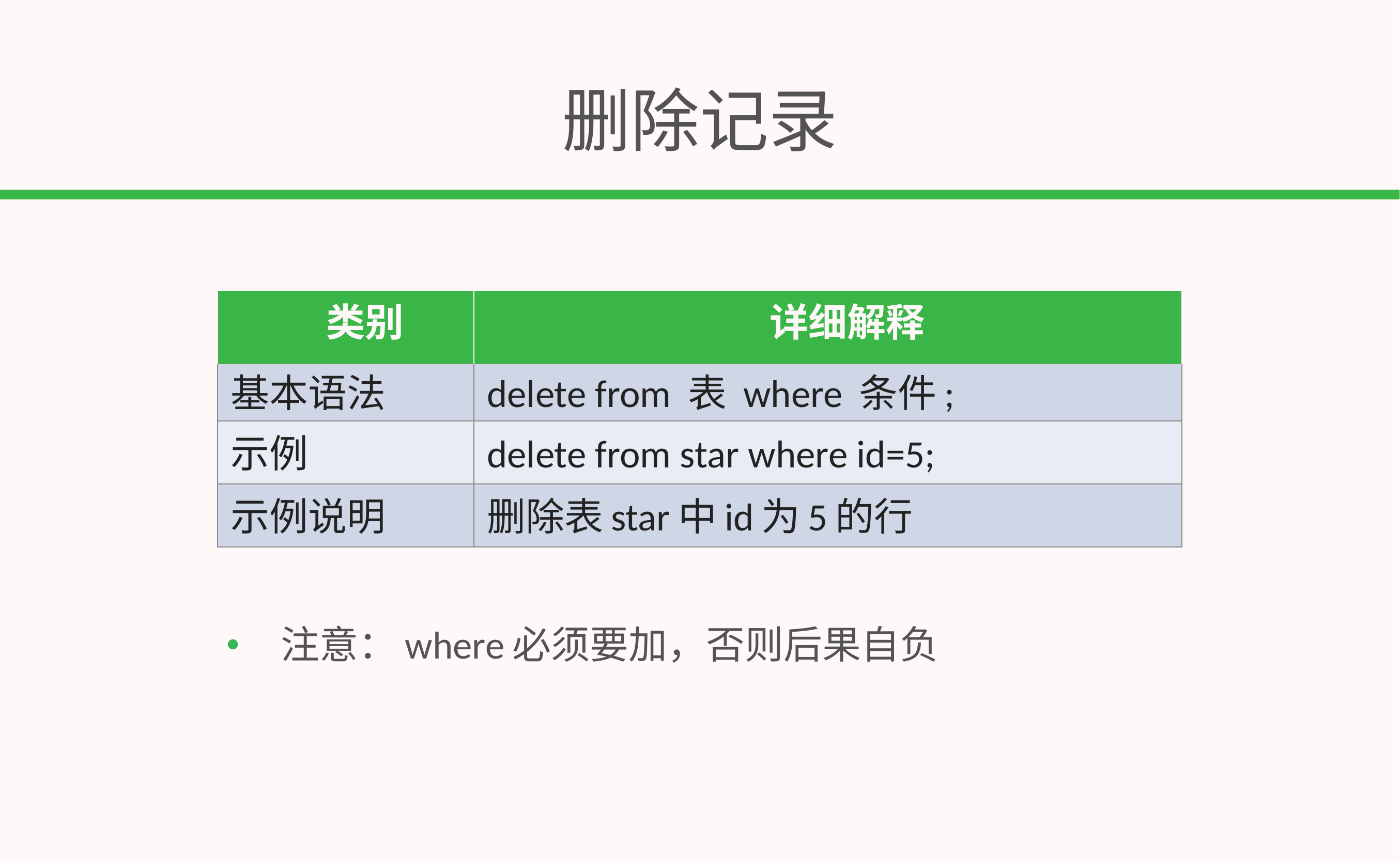

# 删除记录
| 类别 | 详细解释 |
| --- | --- |
| 基本语法 | delete from 表 where 条件; |
| 示例 | delete from star where id=5; |
| 示例说明 | 删除表star中id为5的行 |
注意：where必须要加，否则后果自负